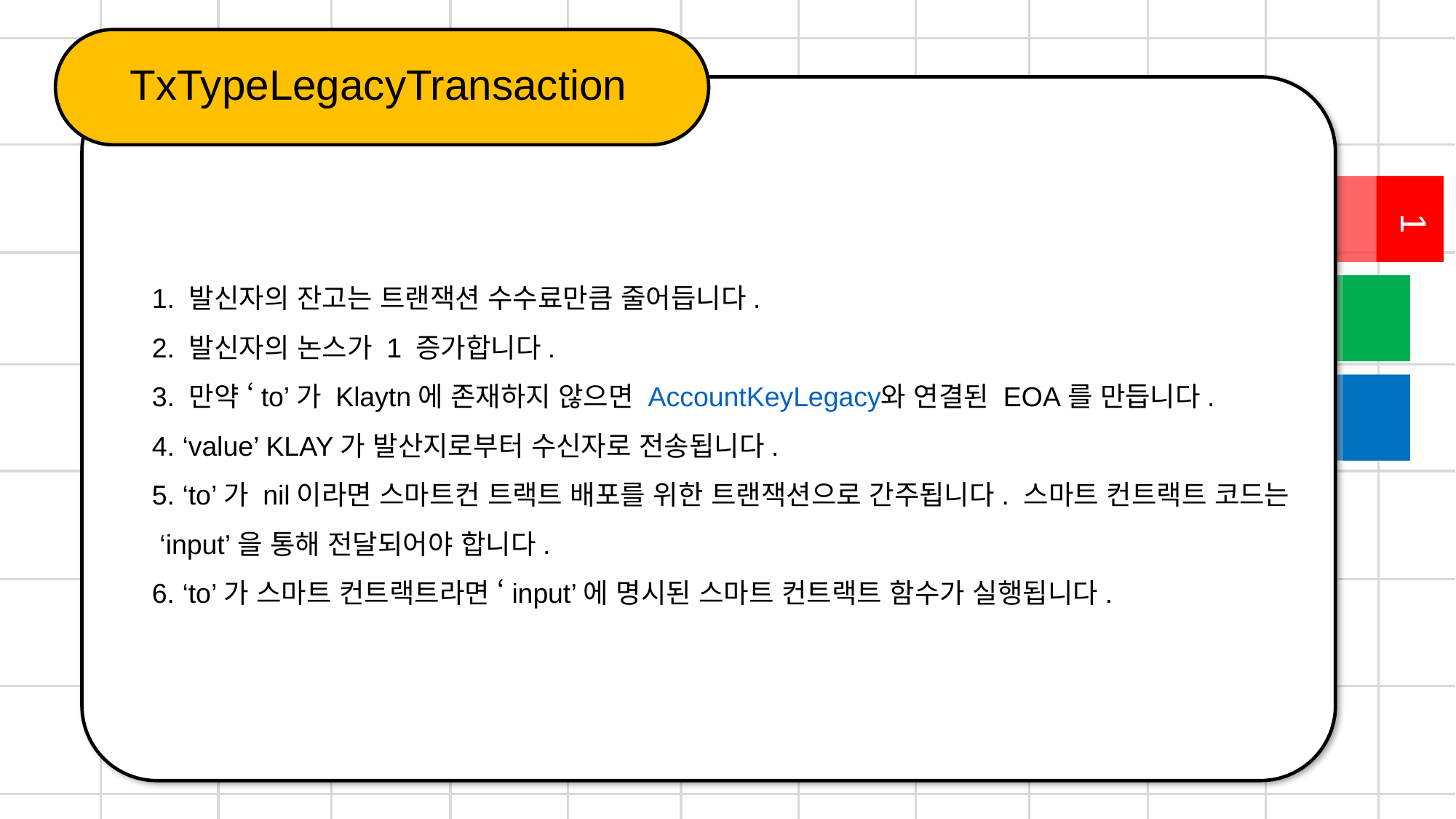

TxTypeLegacyTransaction

1
1. 발신자의 잔고는 트랜잭션 수수료만큼 줄어듭니다.
2. 발신자의 논스가 1 증가합니다.
3. 만약 ‘to’가 Klaytn에 존재하지 않으면 AccountKeyLegacy와 연결된 EOA를 만듭니다.
4. ‘value’ KLAY가 발산지로부터 수신자로 전송됩니다.
5. ‘to’가 nil이라면 스마트컨 트랙트 배포를 위한 트랜잭션으로 간주됩니다. 스마트 컨트랙트 코드는
 ‘input’을 통해 전달되어야 합니다.
6. ‘to’가 스마트 컨트랙트라면 ‘input’에 명시된 스마트 컨트랙트 함수가 실행됩니다.